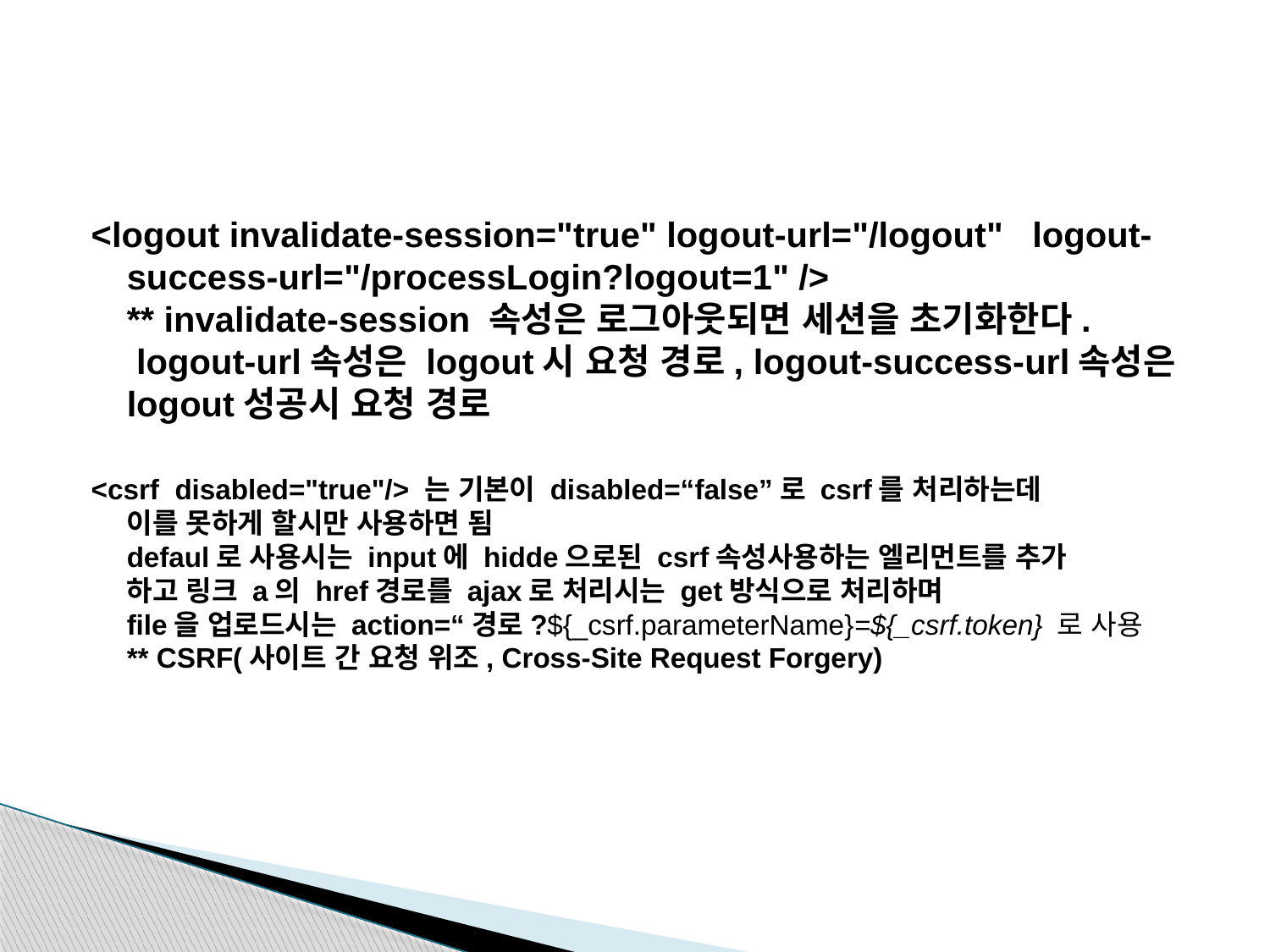

<logout invalidate-session="true" logout-url="/logout"   logout-success-url="/processLogin?logout=1" />
** invalidate-session 속성은 로그아웃되면 세션을 초기화한다.
 logout-url속성은 logout시 요청 경로, logout-success-url속성은 logout성공시 요청 경로

<csrf  disabled="true"/> 는 기본이 disabled=“false”로 csrf를 처리하는데
이를 못하게 할시만 사용하면 됨
defaul로 사용시는 input에 hidde으로된 csrf속성사용하는 엘리먼트를 추가
하고 링크 a의 href경로를 ajax로 처리시는 get방식으로 처리하며
file을 업로드시는 action=“경로?${_csrf.parameterName}=${_csrf.token} 로 사용
** CSRF(사이트 간 요청 위조, Cross-Site Request Forgery)